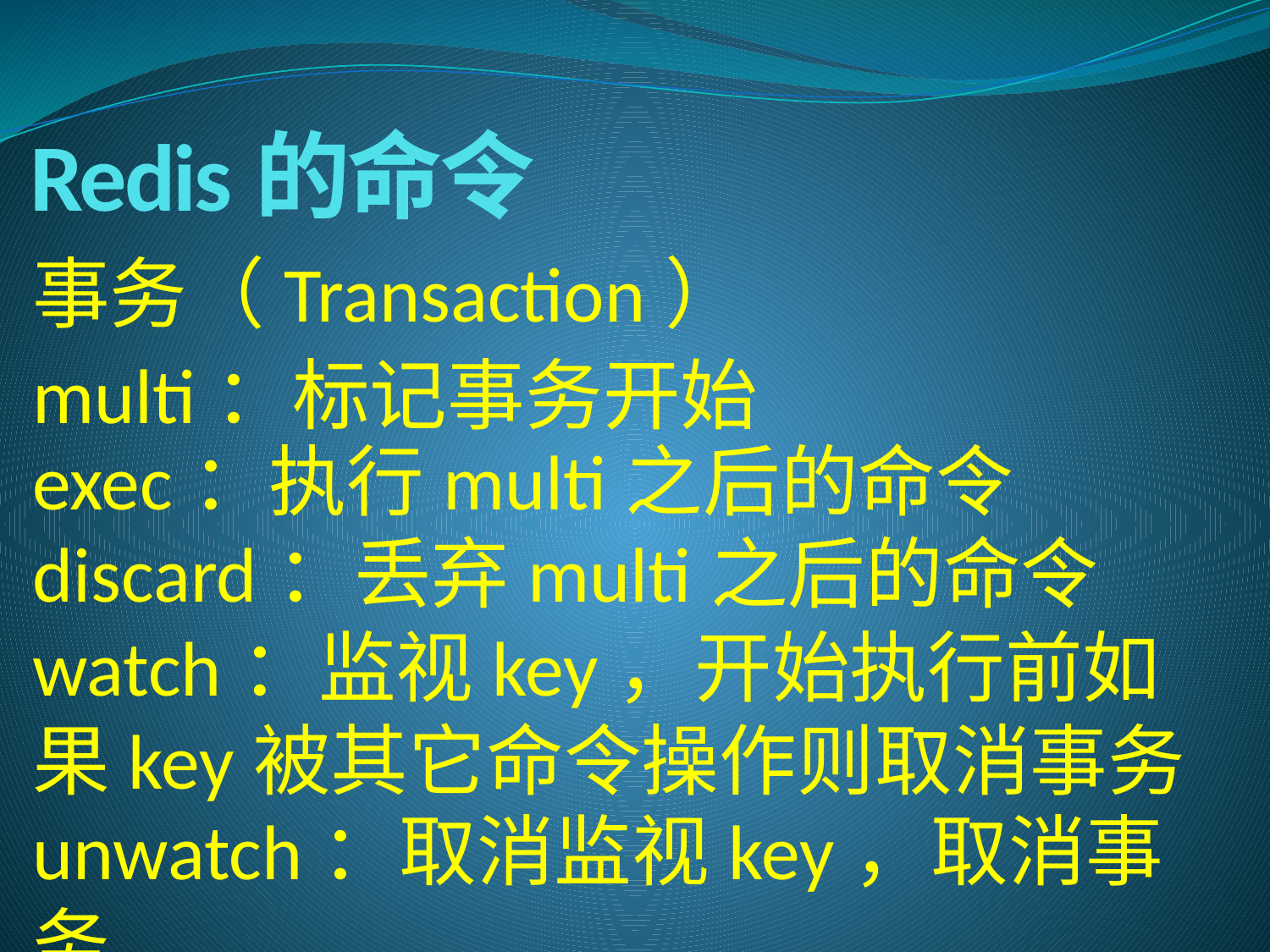

# Redis的命令
事务（Transaction）
multi：标记事务开始
exec：执行multi之后的命令
discard：丢弃multi之后的命令
watch：监视key，开始执行前如果key被其它命令操作则取消事务
unwatch：取消监视key，取消事务